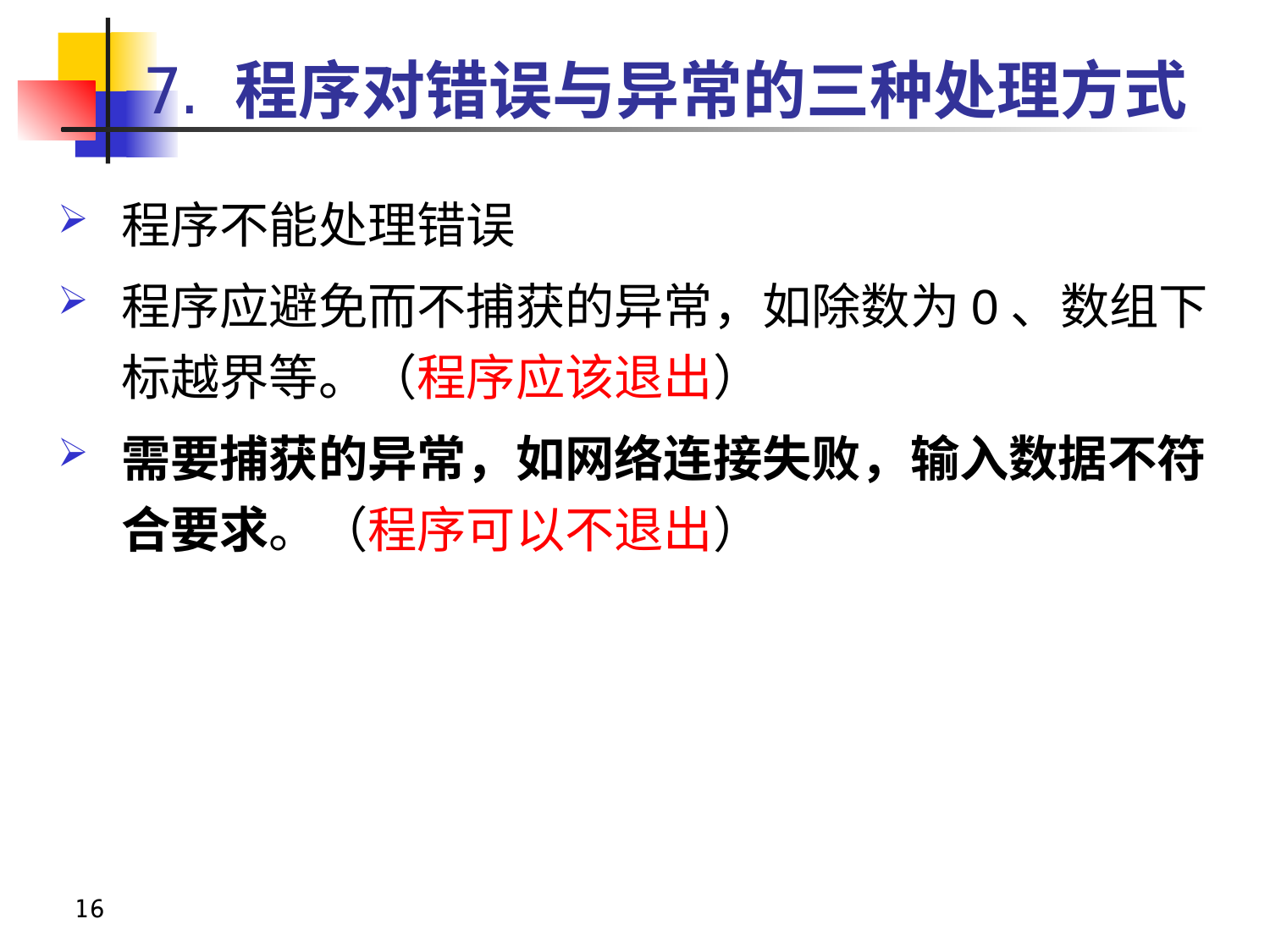

# 7. 程序对错误与异常的三种处理方式
程序不能处理错误
程序应避免而不捕获的异常，如除数为0、数组下标越界等。（程序应该退出）
需要捕获的异常，如网络连接失败，输入数据不符合要求。（程序可以不退出）
16